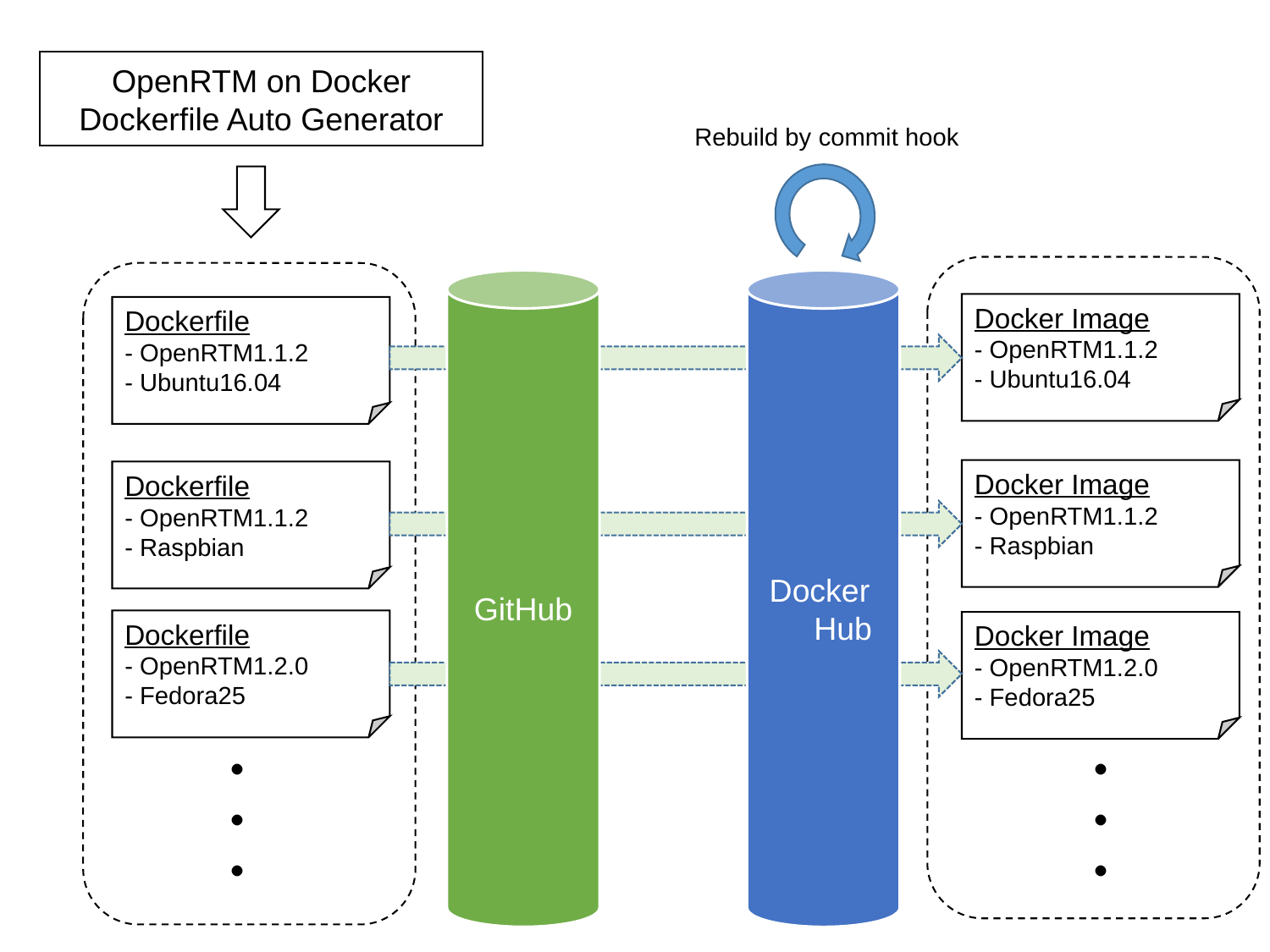

OpenRTM on Docker
Dockerfile Auto Generator
Rebuild by commit hook

Docker　Hub
GitHub
Docker Image
- OpenRTM1.1.2
- Ubuntu16.04
Dockerfile
- OpenRTM1.1.2
- Ubuntu16.04

Docker Image
- OpenRTM1.1.2
- Raspbian
Dockerfile
- OpenRTM1.1.2
- Raspbian

Dockerfile
- OpenRTM1.2.0
- Fedora25
Docker Image
- OpenRTM1.2.0
- Fedora25

・
・
・
・
・
・